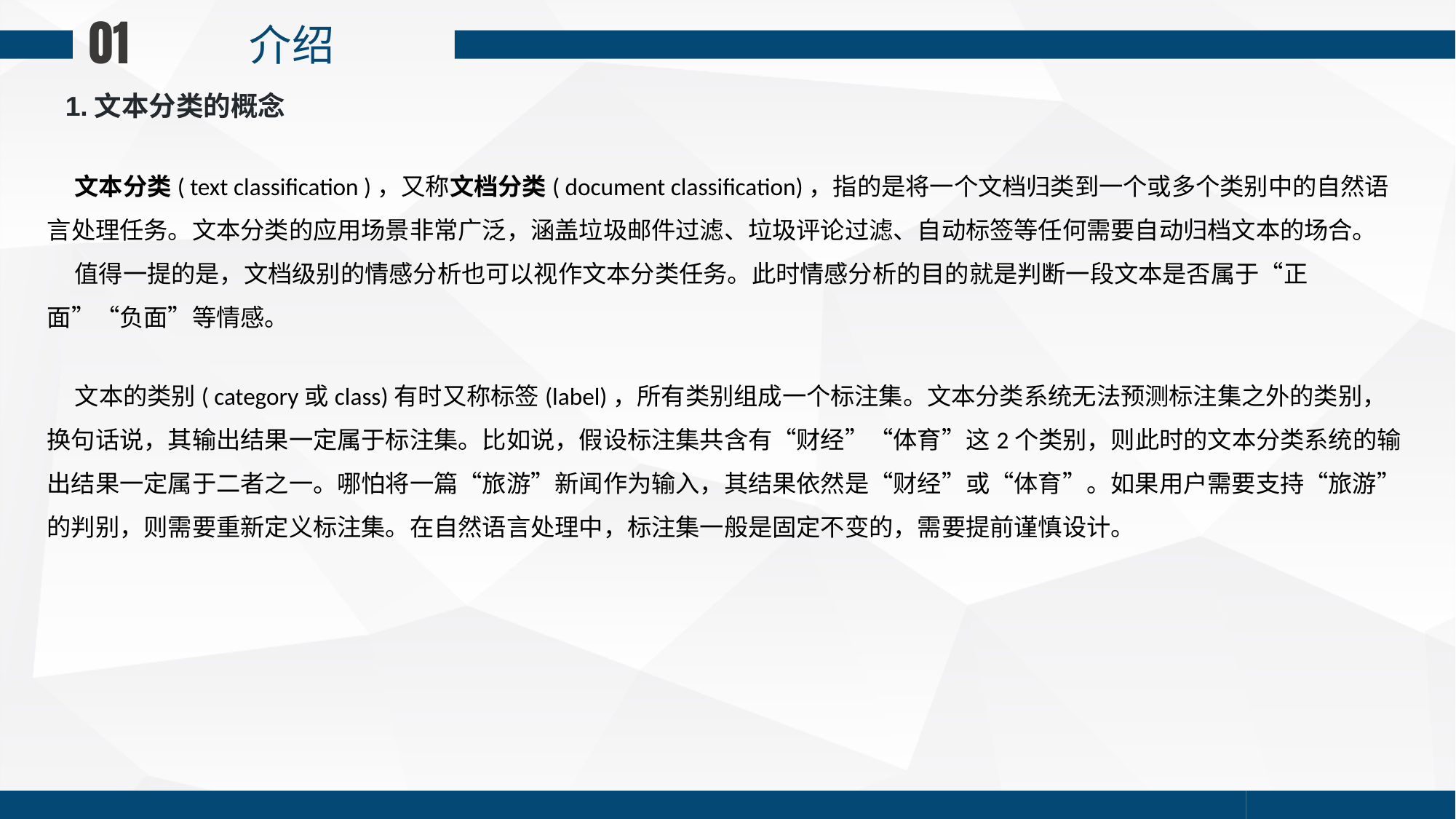

01
介绍

1.文本分类的概念
    文本分类( text classification )，又称文档分类( document classification)，指的是将一个文档归类到一个或多个类别中的自然语言处理任务。文本分类的应用场景非常广泛，涵盖垃圾邮件过滤、垃圾评论过滤、自动标签等任何需要自动归档文本的场合。
    值得一提的是，文档级别的情感分析也可以视作文本分类任务。此时情感分析的目的就是判断一段文本是否属于“正
面”“负面”等情感。
    文本的类别( category或class)有时又称标签(label)，所有类别组成一个标注集。文本分类系统无法预测标注集之外的类别，换句话说，其输出结果一定属于标注集。比如说，假设标注集共含有“财经”“体育”这2个类别，则此时的文本分类系统的输出结果一定属于二者之一。哪怕将一篇“旅游”新闻作为输入，其结果依然是“财经”或“体育”。如果用户需要支持“旅游”的判别，则需要重新定义标注集。在自然语言处理中，标注集一般是固定不变的，需要提前谨慎设计。